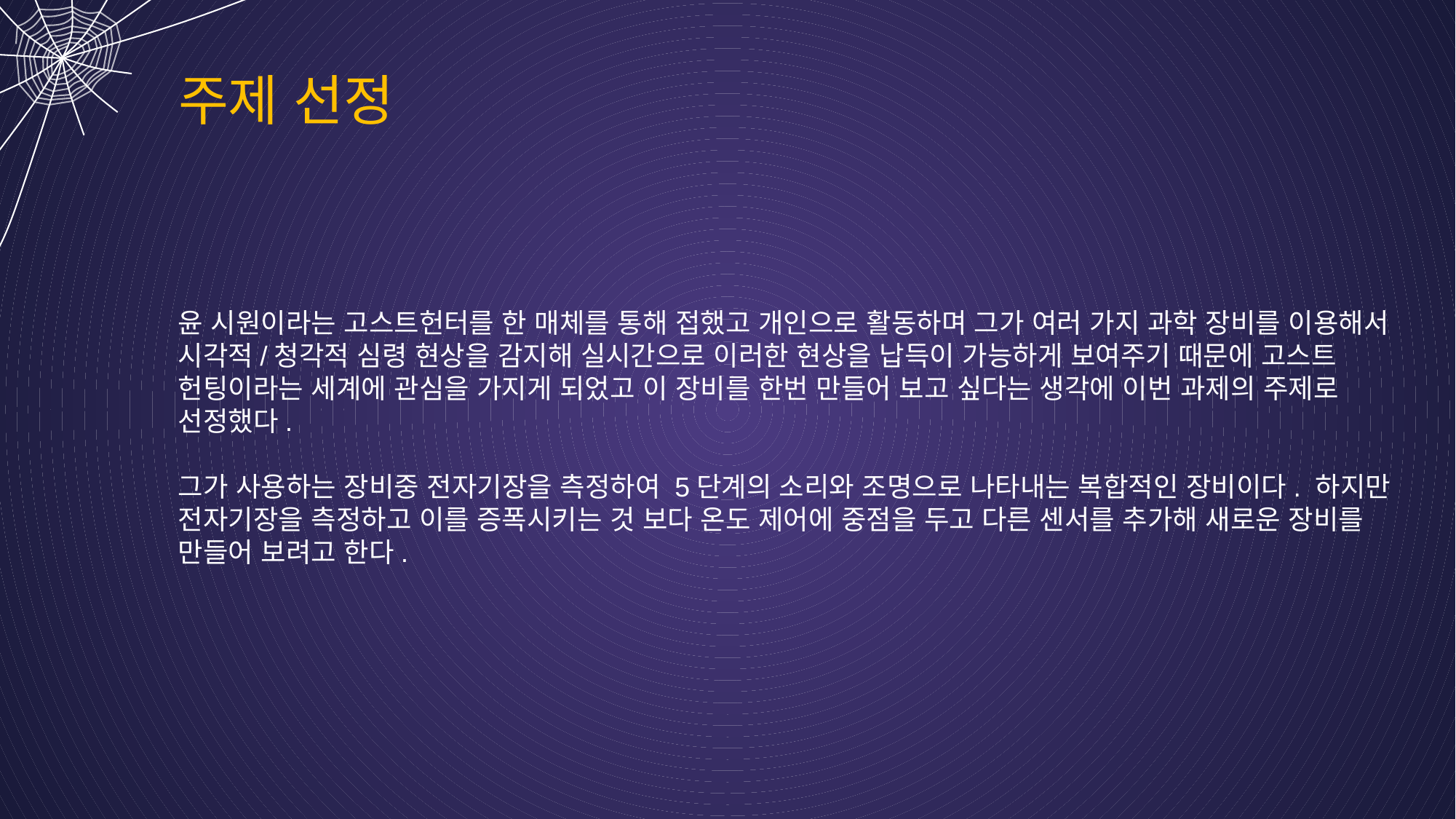

주제 선정
윤 시원이라는 고스트헌터를 한 매체를 통해 접했고 개인으로 활동하며 그가 여러 가지 과학 장비를 이용해서 시각적/청각적 심령 현상을 감지해 실시간으로 이러한 현상을 납득이 가능하게 보여주기 때문에 고스트 헌팅이라는 세계에 관심을 가지게 되었고 이 장비를 한번 만들어 보고 싶다는 생각에 이번 과제의 주제로 선정했다.

그가 사용하는 장비중 전자기장을 측정하여 5단계의 소리와 조명으로 나타내는 복합적인 장비이다. 하지만 전자기장을 측정하고 이를 증폭시키는 것 보다 온도 제어에 중점을 두고 다른 센서를 추가해 새로운 장비를 만들어 보려고 한다.